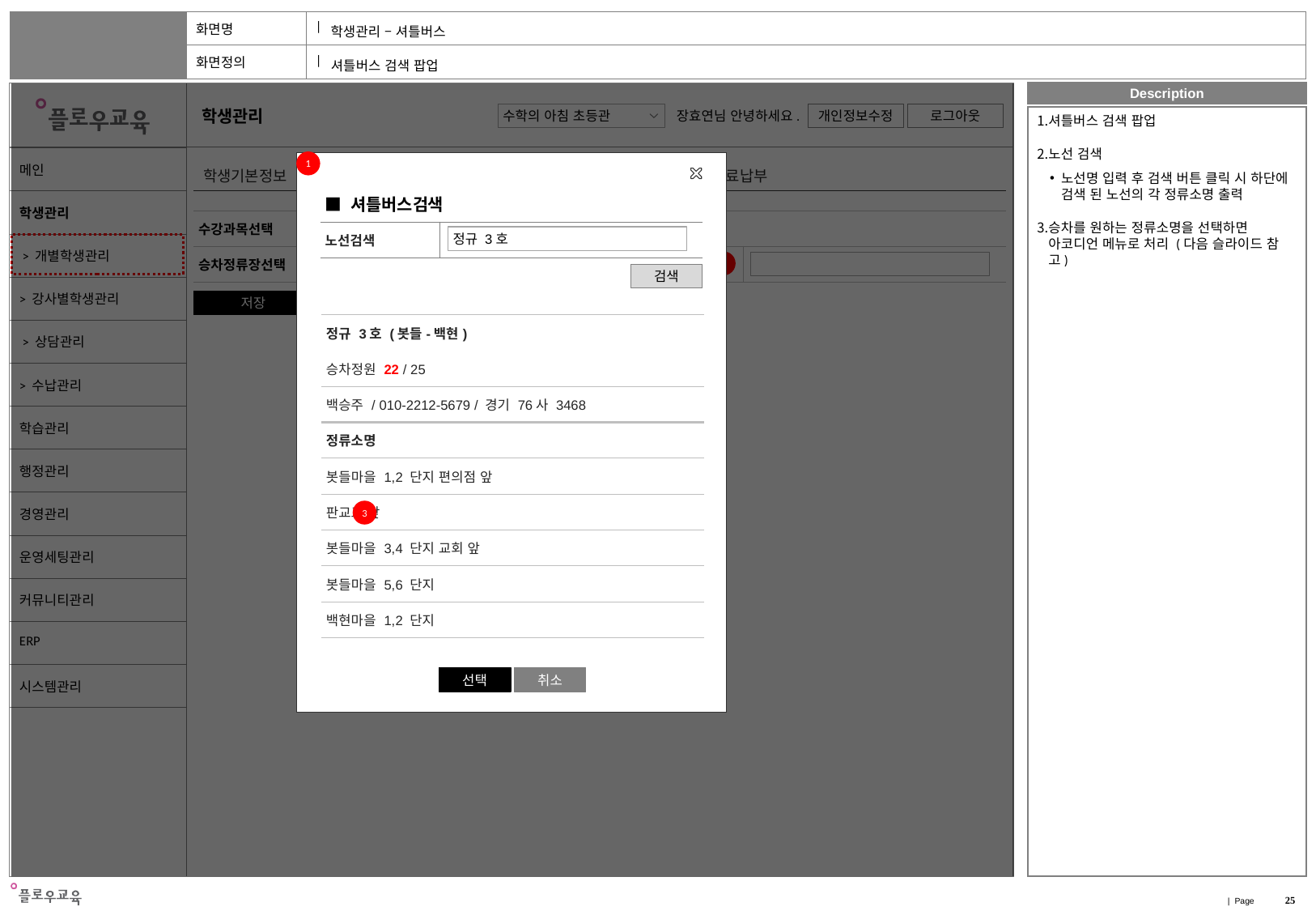

학생관리 – 셔틀버스
셔틀버스 검색 팝업

셔틀버스 검색 팝업
노선 검색
노선명 입력 후 검색 버튼 클릭 시 하단에 검색 된 노선의 각 정류소명 출력
승차를 원하는 정류소명을 선택하면 아코디언 메뉴로 처리 (다음 슬라이드 참고)
1

| 학생기본정보 | 수강이력 | 출석관리 | 상담관리 | 셔틀버스 | 수강료납부 |
| --- |

| ■ 셔틀버스검색 |  |
| --- | --- |
| 노선검색 |  |
| 수강과목선택 |  |  |  |
| --- | --- | --- | --- |
| 승차정류장선택 |  | 하차 정류장 선택 |  |
1

2
정규 3호

2
3

검색
저장
| 정규 3호 (봇들-백현) |
| --- |
| 승차정원 22 / 25 |
| 백승주 / 010-2212-5679 / 경기 76사 3468 |
| 정류소명 |
| 봇들마을 1,2 단지 편의점 앞 |
| 판교고 앞 |
| 봇들마을 3,4 단지 교회 앞 |
| 봇들마을 5,6 단지 |
| 백현마을 1,2 단지 |
3
선택
취소
25